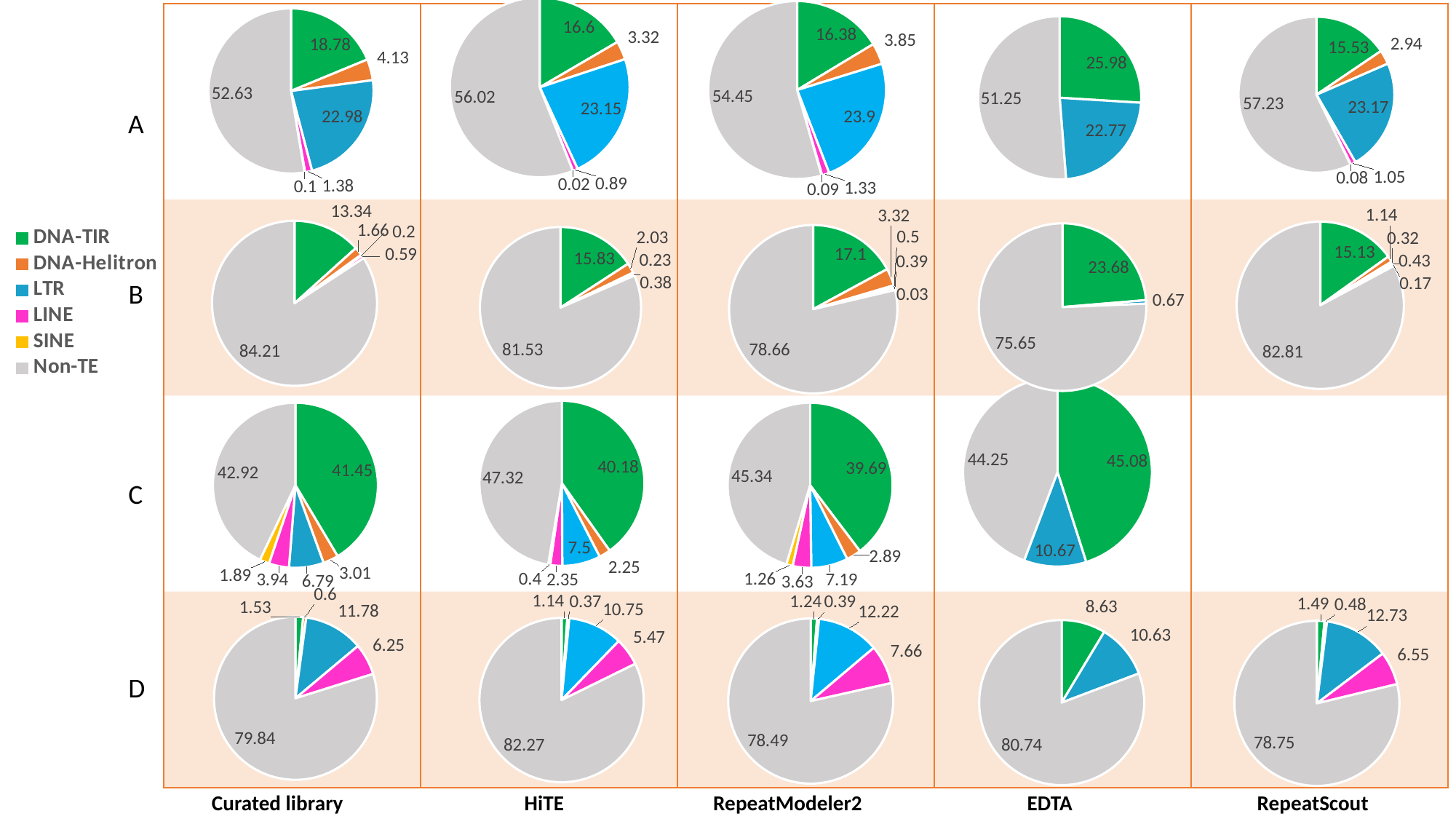

### Chart

| Category |  |
|---|---|
| DNA-TIR | 16.6 |
| DNA-Helitron | 3.32 |
| LTR | 23.15 |
| LINE | 0.89 |
| SINE | 0.02 |
| Non-TE | 56.019999999999996 |

### Chart

| Category | 列1 |
|---|---|
| DNA-TIR | 18.78 |
| DNA-Helitron | 4.13 |
| LTR | 22.98 |
| LINE | 1.38 |
| SINE | 0.1 |
| Non-TE | 52.629999999999995 |

### Chart

| Category |  |
|---|---|
| DNA-TIR | 16.38 |
| DNA-Helitron | 3.85 |
| LTR | 23.9 |
| LINE | 1.33 |
| SINE | 0.09 |
| Non-TE | 54.45 |

### Chart

| Category | 列1 |
|---|---|
| DNA-TIR | 15.53 |
| DNA-Helitron | 2.94 |
| LTR | 23.17 |
| LINE | 1.05 |
| SINE | 0.08 |
| Non-TE | 57.23 |

### Chart

| Category | 列1 |
|---|---|
| DNA-TIR | 25.98 |
| DNA-Helitron | 0.0 |
| LTR | 22.77 |
| LINE | 0.0 |
| SINE | 0.0 |
| Non-TE | 51.25 |
|  |  |  |  |  |
| --- | --- | --- | --- | --- |
|  |  |  |  |  |
|  |  |  |  |  |
|  |  |  |  |  |
A

### Chart

| Category |  |
|---|---|
| DNA-TIR | 17.1 |
| DNA-Helitron | 3.32 |
| LTR | 0.5 |
| LINE | 0.39 |
| SINE | 0.03 |
| Non-TE | 78.66 |

### Chart

| Category | 列1 |
|---|---|
| DNA-TIR | 23.68 |
| DNA-Helitron | 0.0 |
| LTR | 0.67 |
| LINE | 0.0 |
| SINE | 0.0 |
| Non-TE | 75.65 |

### Chart

| Category | 列1 |
|---|---|
| DNA-TIR | 13.34 |
| DNA-Helitron | 1.66 |
| LTR | 0.2 |
| LINE | 0.59 |
| SINE | 0.0 |
| Non-TE | 84.21000000000001 |

### Chart

| Category | 列1 |
|---|---|
| DNA-TIR | 15.13 |
| DNA-Helitron | 1.14 |
| LTR | 0.32 |
| LINE | 0.43 |
| SINE | 0.17 |
| Non-TE | 82.81 |

### Chart

| Category |  |
|---|---|
| DNA-TIR | 15.83 |
| DNA-Helitron | 2.03 |
| LTR | 0.23 |
| LINE | 0.38 |
| SINE | 0.0 |
| Non-TE | 81.53 |
B

### Chart

| Category |  |
|---|---|
| DNA-TIR | 40.18 |
| DNA-Helitron | 2.25 |
| LTR | 7.5 |
| LINE | 2.35 |
| SINE | 0.4 |
| Non-TE | 47.32 |

### Chart

| Category | 列1 |
|---|---|
| DNA-TIR | 41.45 |
| DNA-Helitron | 3.01 |
| LTR | 6.79 |
| LINE | 3.94 |
| SINE | 1.89 |
| Non-TE | 42.92 |

### Chart

| Category |  |
|---|---|
| DNA-TIR | 39.69 |
| DNA-Helitron | 2.89 |
| LTR | 7.19 |
| LINE | 3.63 |
| SINE | 1.26 |
| Non-TE | 45.34 |

### Chart

| Category | 列1 |
|---|---|
| DNA-TIR | 45.08 |
| DNA-Helitron | 0.0 |
| LTR | 10.67 |
| LINE | 0.0 |
| SINE | 0.0 |
| Non-TE | 44.25 |
C

### Chart

| Category | 列1 |
|---|---|
| DNA-TIR | 1.53 |
| DNA-Helitron | 0.6 |
| LTR | 11.78 |
| LINE | 6.25 |
| SINE | 0.0 |
| Non-TE | 79.84 |

### Chart

| Category | 列1 |
|---|---|
| DNA-TIR | 1.49 |
| DNA-Helitron | 0.48 |
| LTR | 12.73 |
| LINE | 6.55 |
| SINE | 0.0 |
| Non-TE | 78.75 |

### Chart

| Category | 列1 |
|---|---|
| DNA-TIR | 8.63 |
| DNA-Helitron | 0.0 |
| LTR | 10.63 |
| LINE | 0.0 |
| SINE | 0.0 |
| Non-TE | 80.74 |

### Chart

| Category |  |
|---|---|
| DNA-TIR | 1.24 |
| DNA-Helitron | 0.39 |
| LTR | 12.22 |
| LINE | 7.66 |
| SINE | 0.0 |
| Non-TE | 78.49 |

### Chart

| Category |  |
|---|---|
| DNA-TIR | 1.14 |
| DNA-Helitron | 0.37 |
| LTR | 10.75 |
| LINE | 5.47 |
| SINE | 0.0 |
| Non-TE | 82.27 |
D
Curated library
HiTE
RepeatModeler2
EDTA
RepeatScout